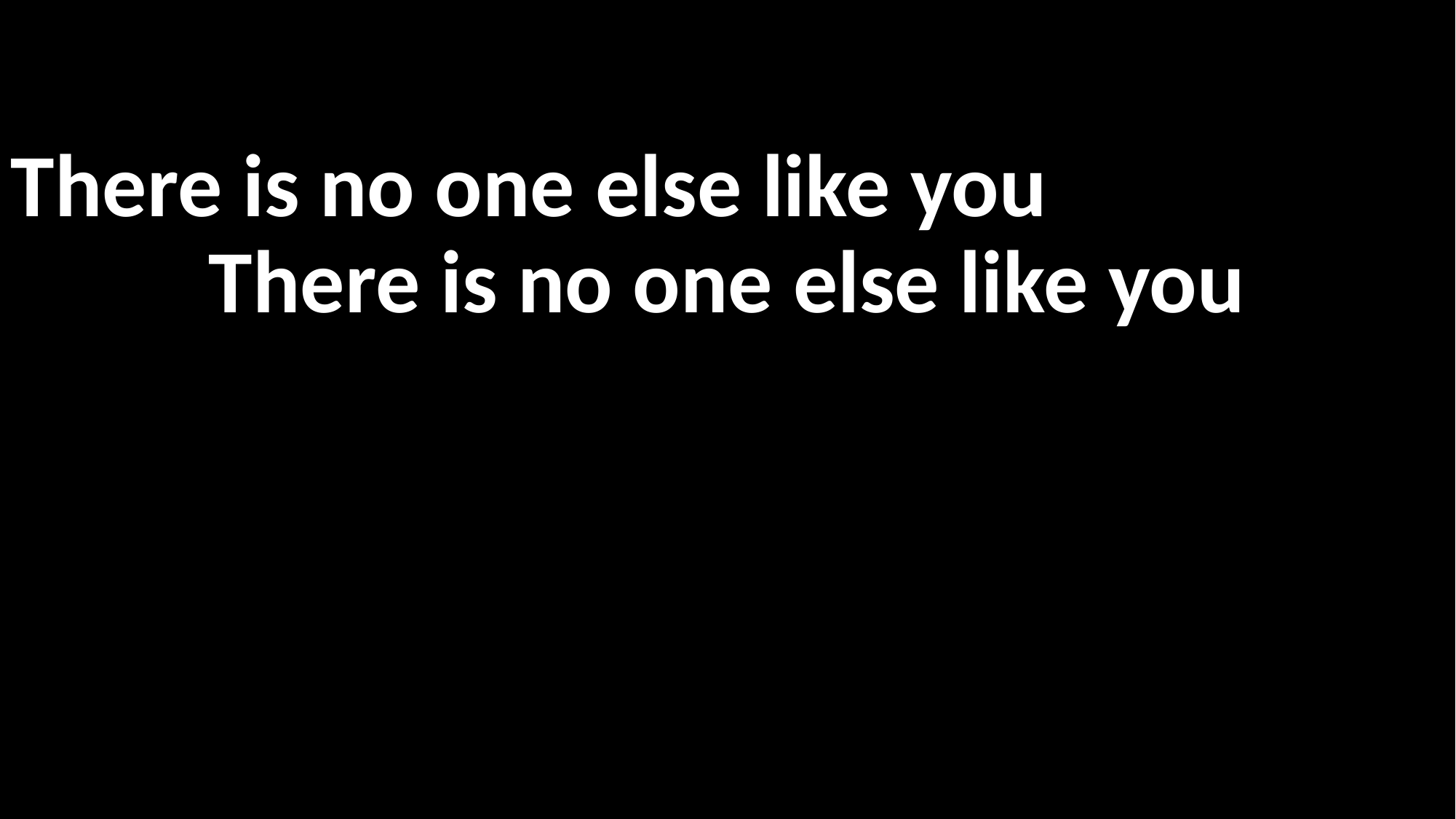

There is no one else like you
There is no one else like you
전능하신 나의 왕
아름다우신 주님